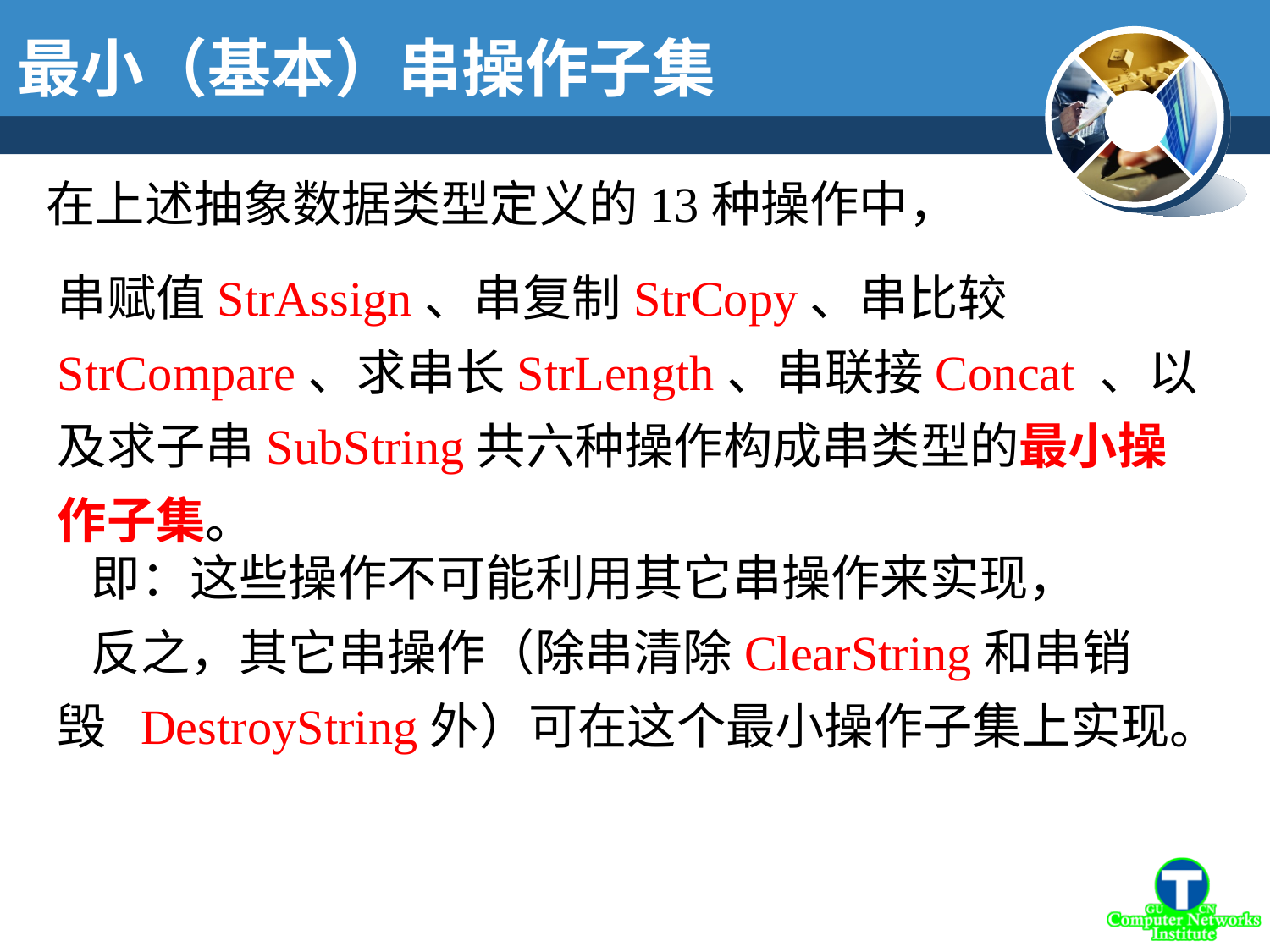

最小（基本）串操作子集
在上述抽象数据类型定义的13种操作中，
串赋值StrAssign、串复制StrCopy、串比较StrCompare、求串长StrLength、串联接Concat 、以及求子串SubString共六种操作构成串类型的最小操作子集。
  即：这些操作不可能利用其它串操作来实现，
  反之，其它串操作（除串清除ClearString和串销毁  DestroyString外）可在这个最小操作子集上实现。